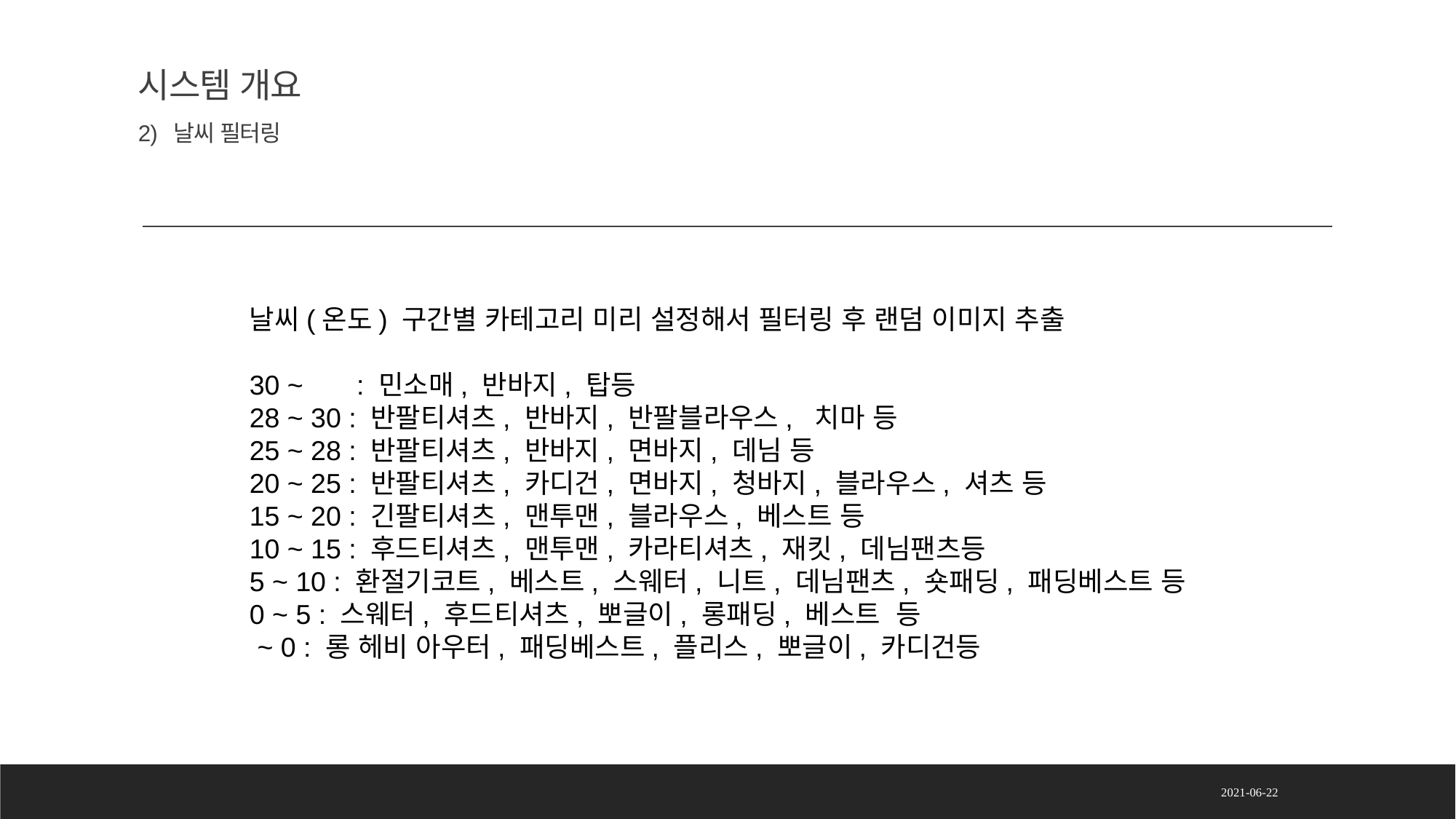

# 시스템 개요 2)  날씨 필터링
날씨(온도) 구간별 카테고리 미리 설정해서 필터링 후 랜덤 이미지 추출

30 ~       : 민소매, 반바지, 탑등
28 ~ 30 : 반팔티셔츠, 반바지, 반팔블라우스,  치마 등
25 ~ 28 : 반팔티셔츠, 반바지, 면바지, 데님 등
20 ~ 25 : 반팔티셔츠, 카디건, 면바지, 청바지, 블라우스, 셔츠 등
15 ~ 20 : 긴팔티셔츠, 맨투맨, 블라우스, 베스트 등
10 ~ 15 : 후드티셔츠, 맨투맨, 카라티셔츠, 재킷, 데님팬츠등
5 ~ 10 : 환절기코트, 베스트, 스웨터, 니트, 데님팬츠, 숏패딩, 패딩베스트 등
0 ~ 5 : 스웨터, 후드티셔츠, 뽀글이, 롱패딩, 베스트  등
 ~ 0 : 롱 헤비 아우터, 패딩베스트, 플리스, 뽀글이, 카디건등
2021-06-22